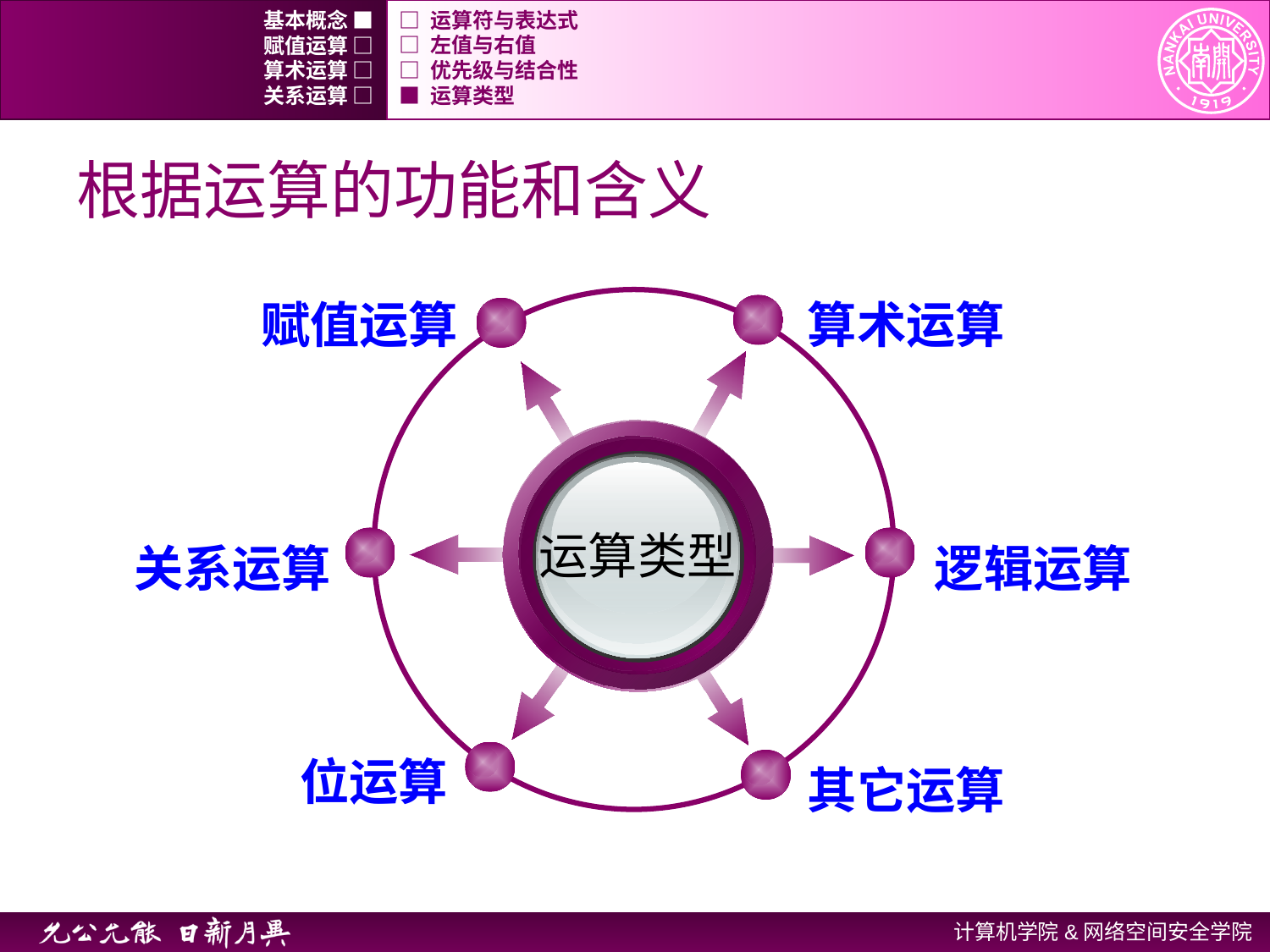

基本概念 ■
□ 运算符与表达式
赋值运算 □
□ 左值与右值
算术运算 □
□ 优先级与结合性
关系运算 □
■ 运算类型
# 根据运算的功能和含义
赋值运算
算术运算

运算类型

关系运算
逻辑运算

位运算

其它运算